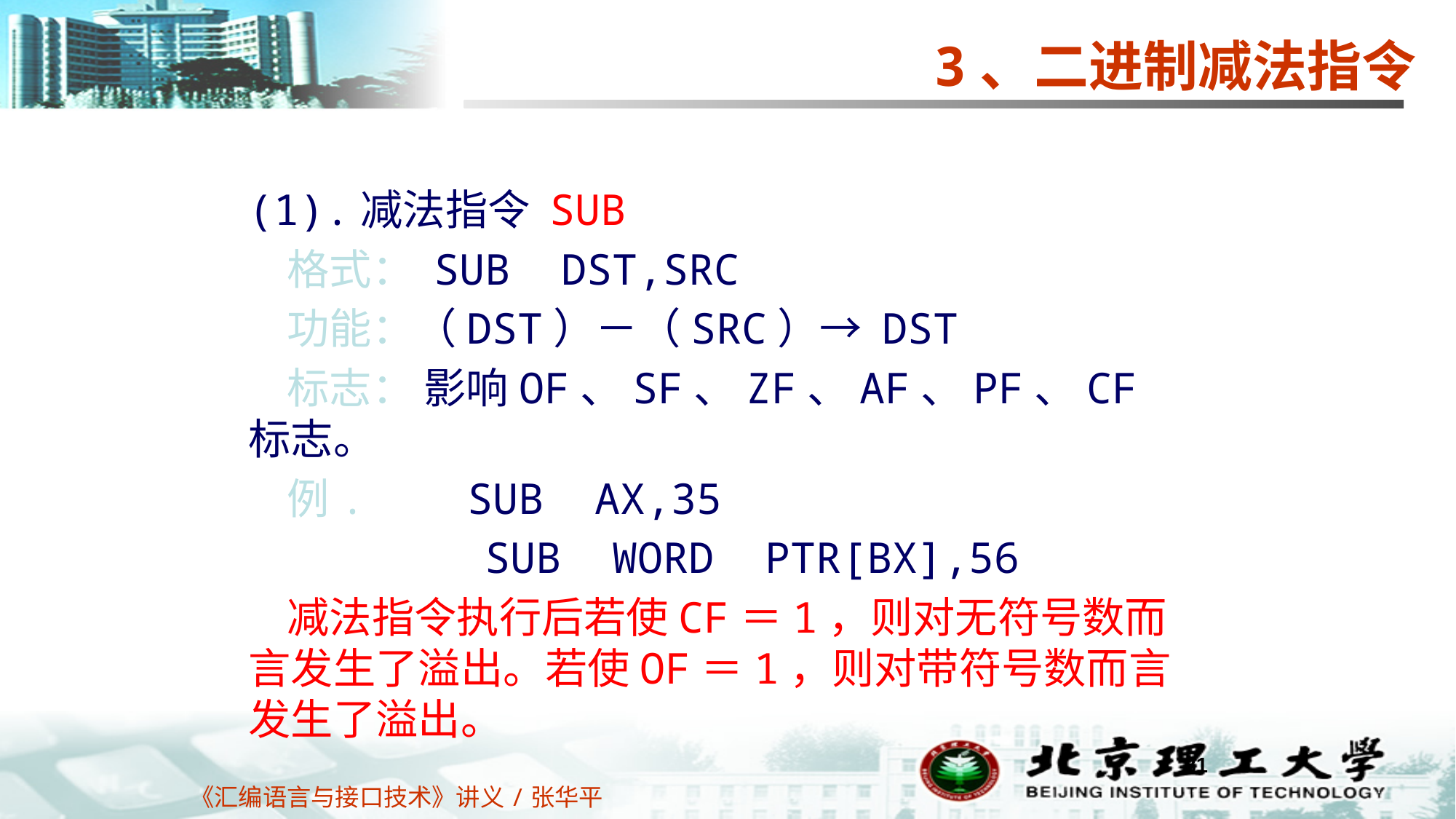

3、二进制减法指令
(1).减法指令 SUB
   格式： SUB  DST,SRC
   功能：（DST）－（SRC）→ DST
   标志： 影响OF、SF、ZF、AF、PF、CF标志。
   例.    SUB  AX,35
	     SUB  WORD  PTR[BX],56
   减法指令执行后若使CF＝1，则对无符号数而言发生了溢出。若使OF＝1，则对带符号数而言发生了溢出。
81